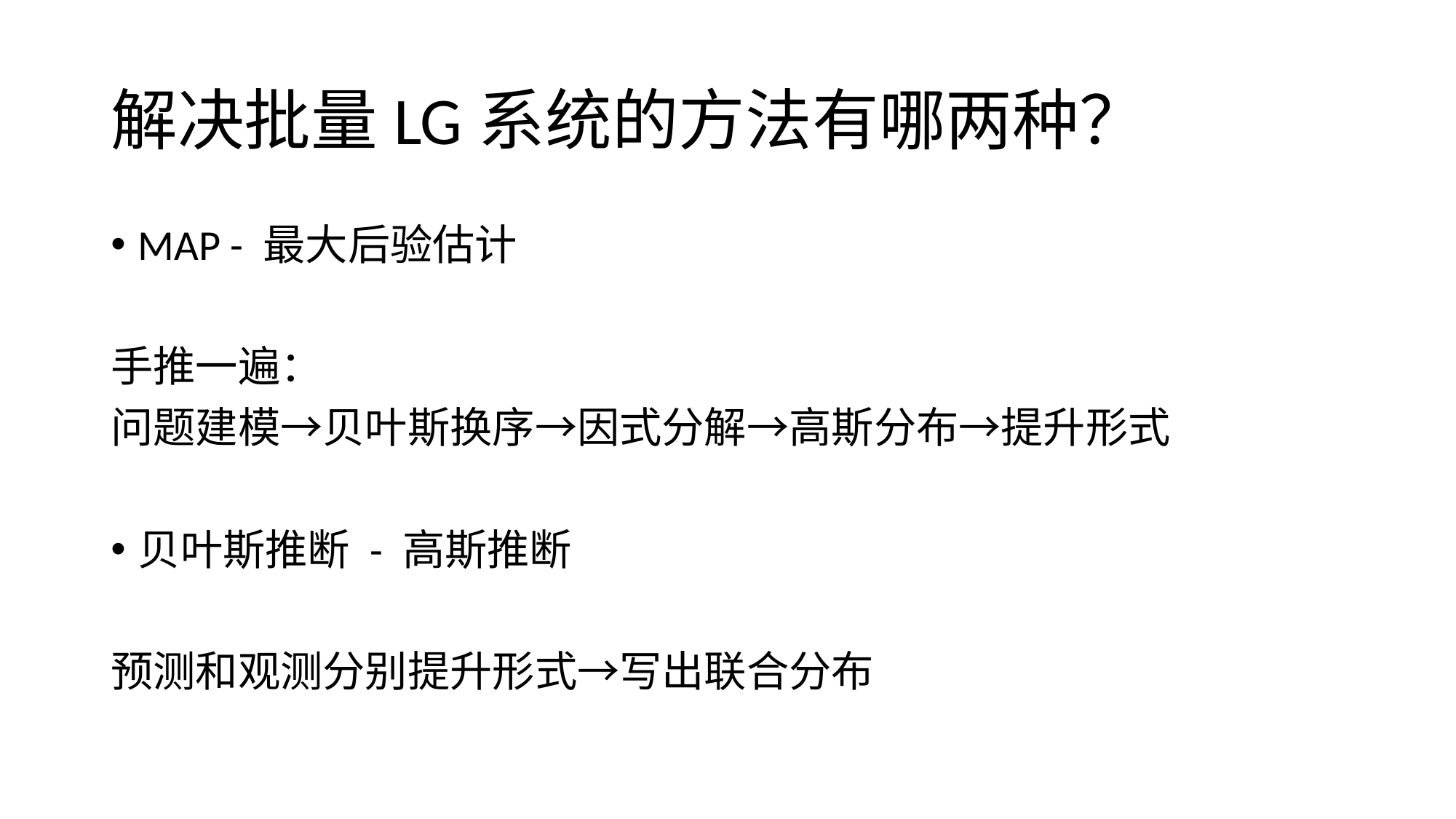

# 解决批量LG系统的方法有哪两种？
MAP - 最大后验估计

手推一遍：
问题建模→贝叶斯换序→因式分解→高斯分布→提升形式

贝叶斯推断 - 高斯推断

预测和观测分别提升形式→写出联合分布